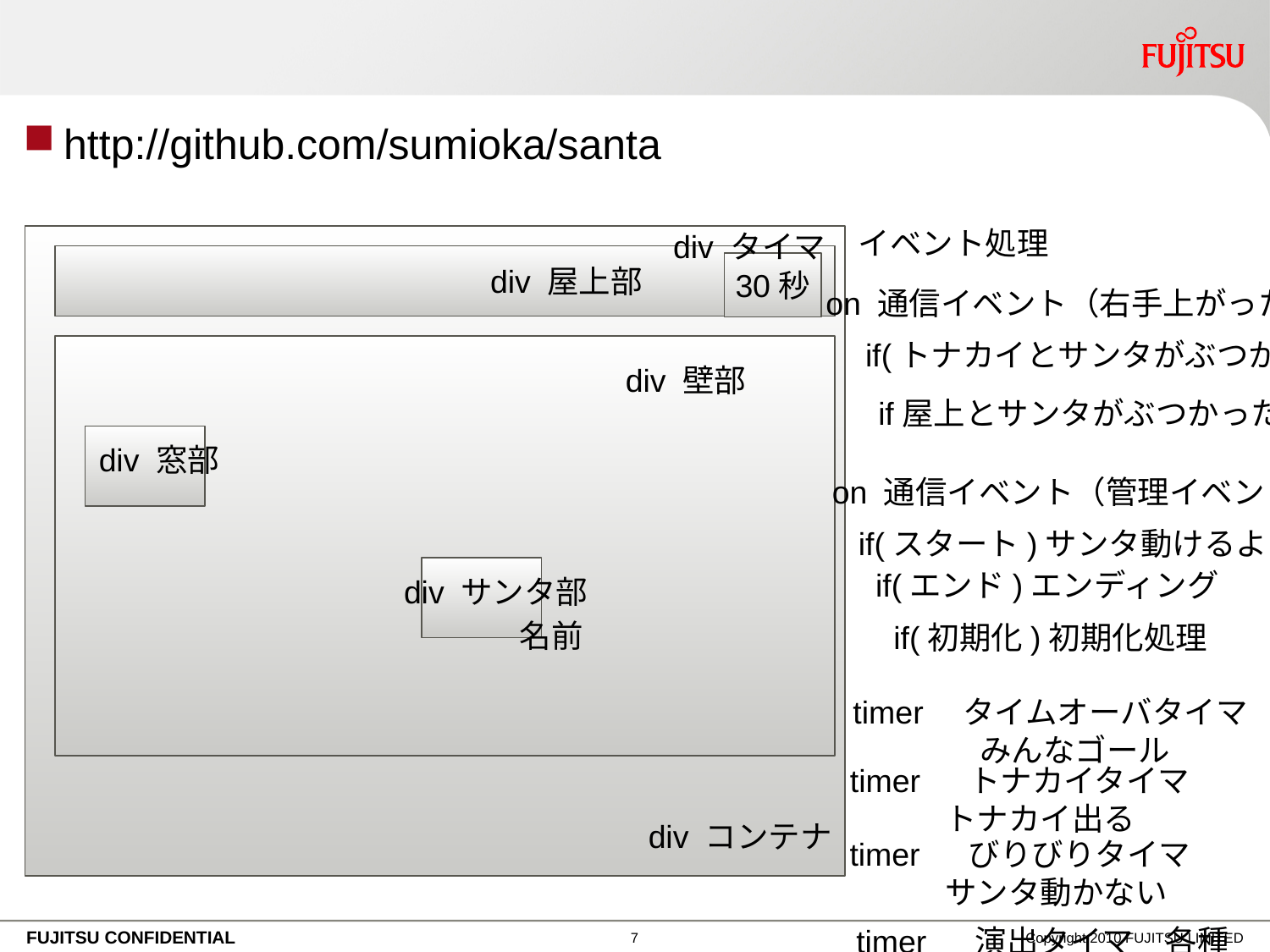

#
http://github.com/sumioka/santa
イベント処理
div タイマ

30秒
div 屋上部
on 通信イベント（右手上がった/右手下がった）
if(トナカイとサンタがぶつかった) ぶつかった処理

div 壁部
if屋上とサンタがぶつかった) ぶつかった処理

div 窓部
on 通信イベント（管理イベント）
if(スタート)サンタ動けるようにする

if(エンド)エンディング
div サンタ部
名前
if(初期化)初期化処理
timer　タイムオーバタイマ
　　　　みんなゴール

timer 　トナカイタイマ
　　　トナカイ出る
div コンテナ
timer 　びりびりタイマ
　　　サンタ動かない
timer 　演出タイマ　各種
7
Copyright 2010 FUJITSU LIMITED